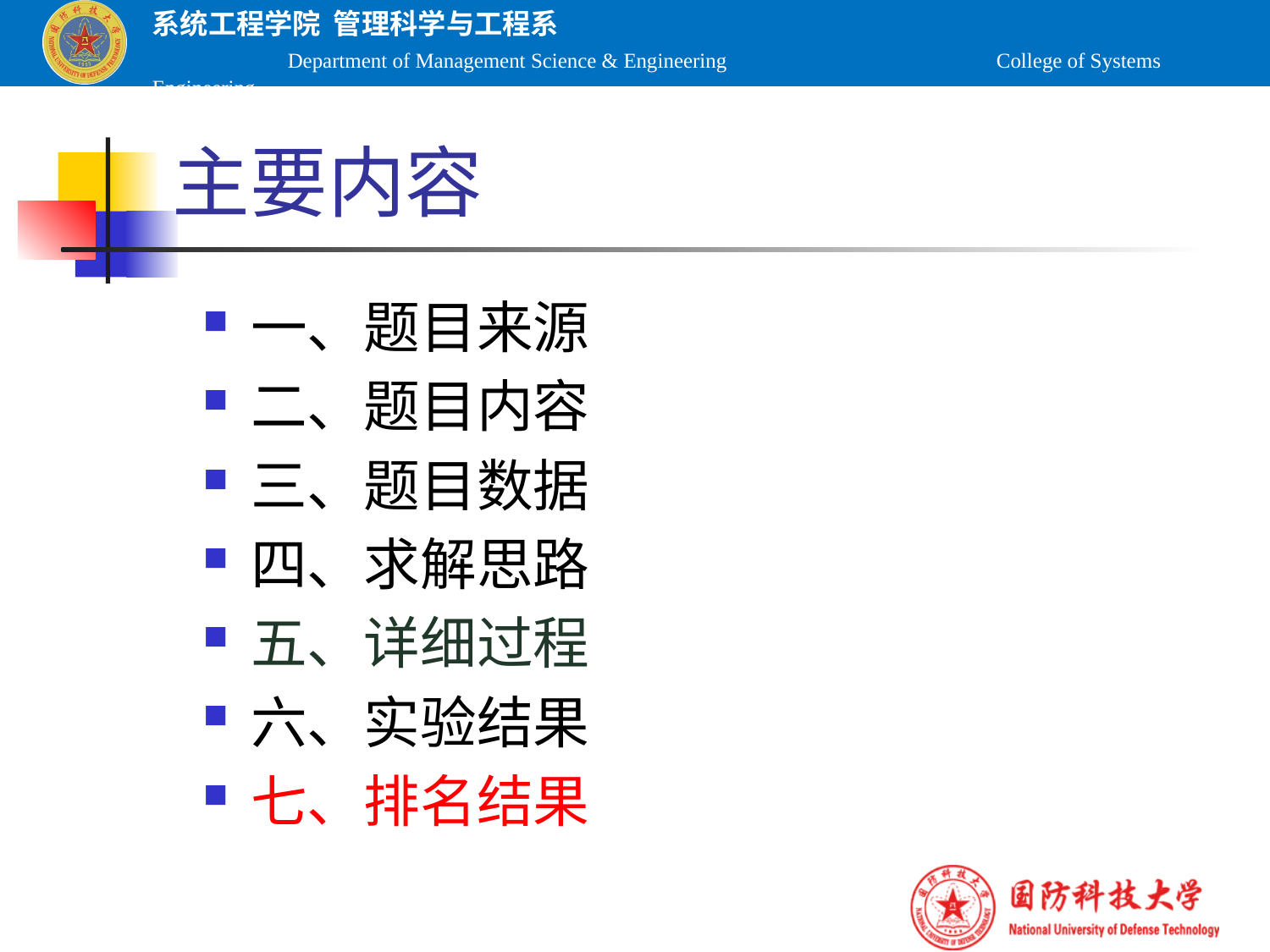

# 主要内容
一、题目来源
二、题目内容
三、题目数据
四、求解思路
五、详细过程
六、实验结果
七、排名结果